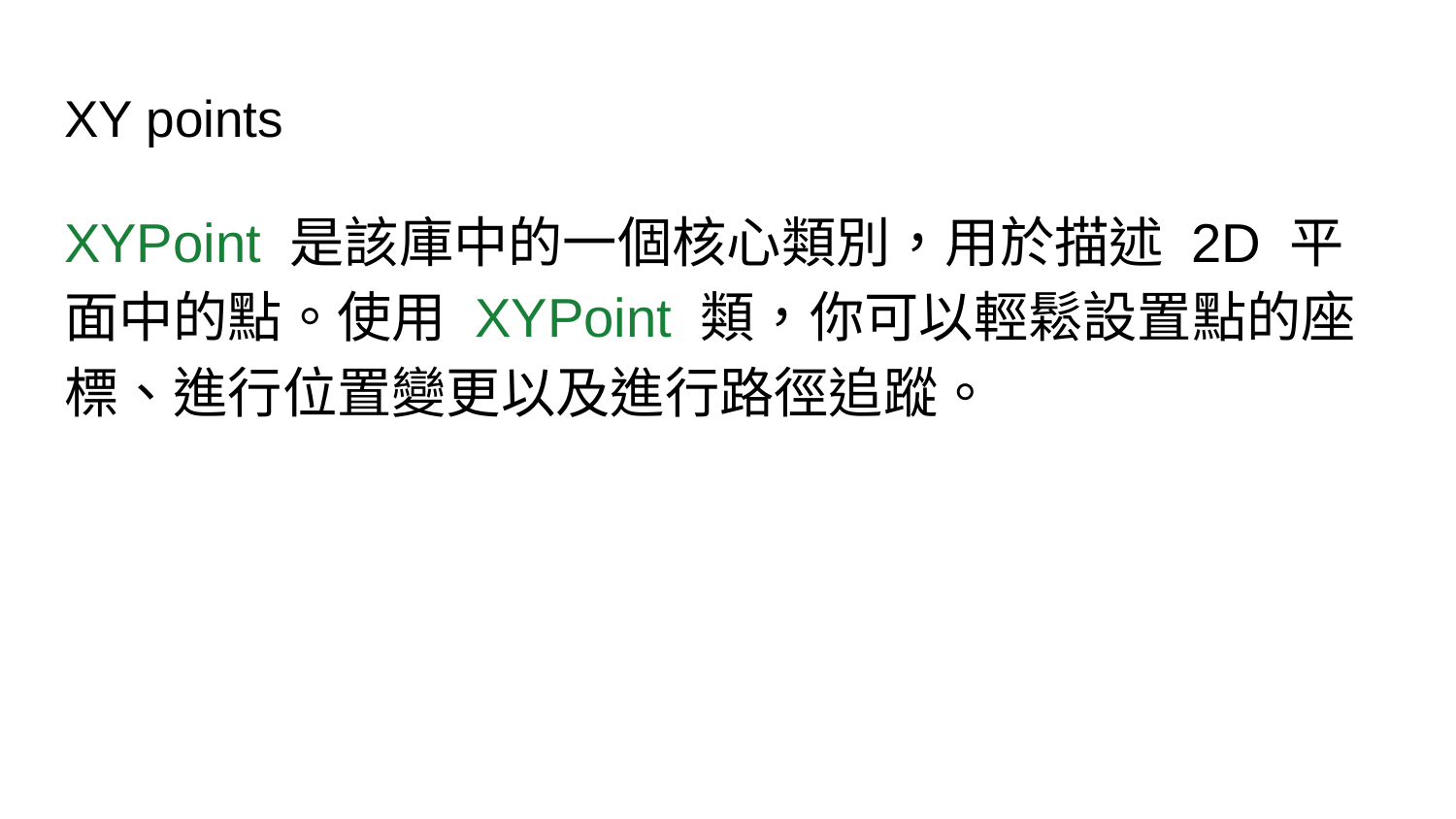

# XY points

XYPoint 是該庫中的一個核心類別，用於描述 2D 平面中的點。使用 XYPoint 類，你可以輕鬆設置點的座標、進行位置變更以及進行路徑追蹤。